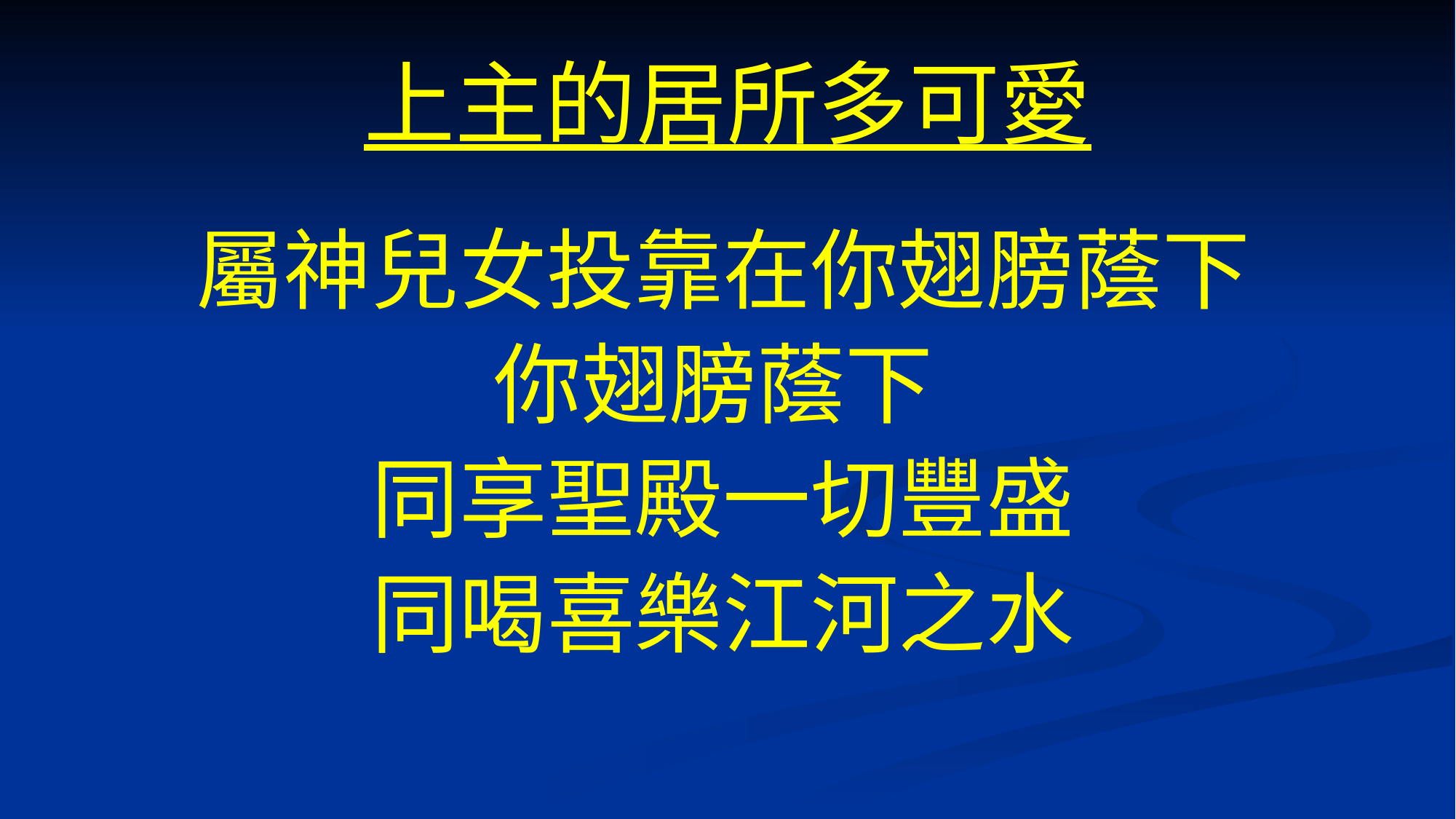

# 上主的居所多可愛
屬神兒女投靠在你翅膀蔭下
你翅膀蔭下
同享聖殿一切豐盛
同喝喜樂江河之水